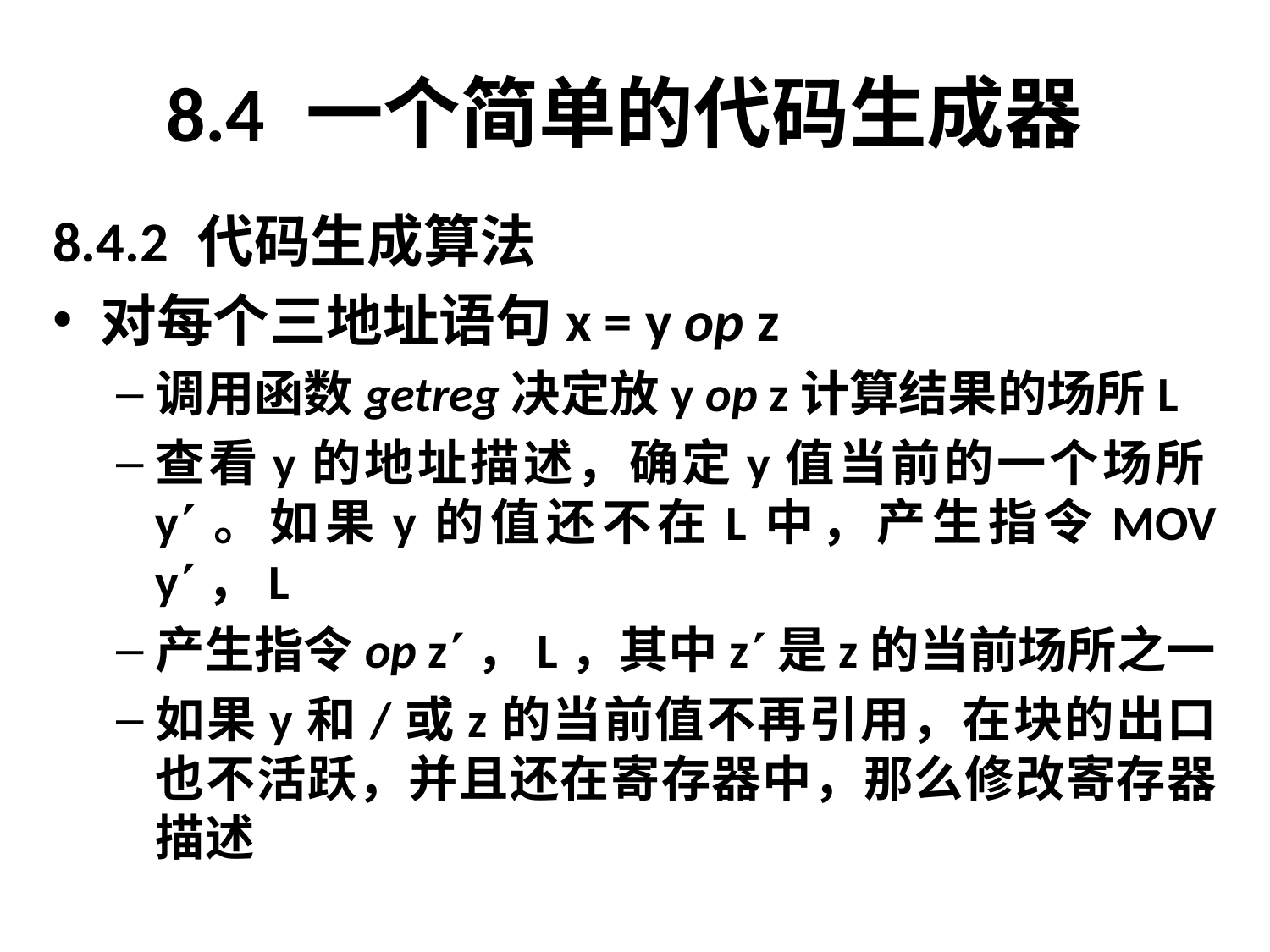

# 8.4 一个简单的代码生成器
8.4.2 代码生成算法
对每个三地址语句x = y op z
调用函数getreg决定放y op z计算结果的场所L
查看y的地址描述，确定y值当前的一个场所y′。如果y的值还不在L中，产生指令MOV y′，L
产生指令op z′，L，其中z′是z的当前场所之一
如果y和/或z的当前值不再引用，在块的出口也不活跃，并且还在寄存器中，那么修改寄存器描述